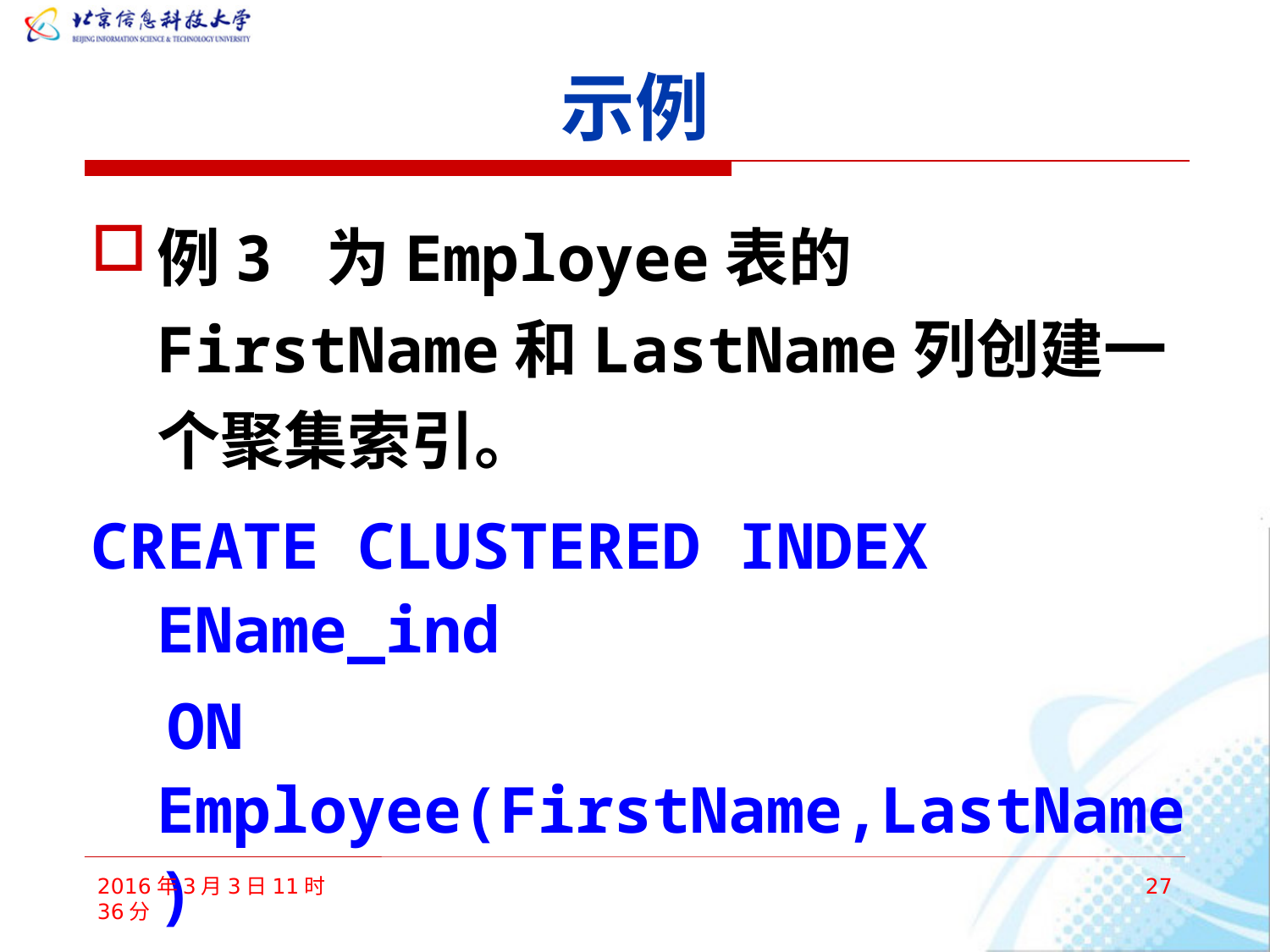

# 示例
例3 为Employee表的FirstName和LastName列创建一个聚集索引。
CREATE CLUSTERED INDEX EName_ind
  ON Employee(FirstName,LastName)
2016年3月3日11时36分
27